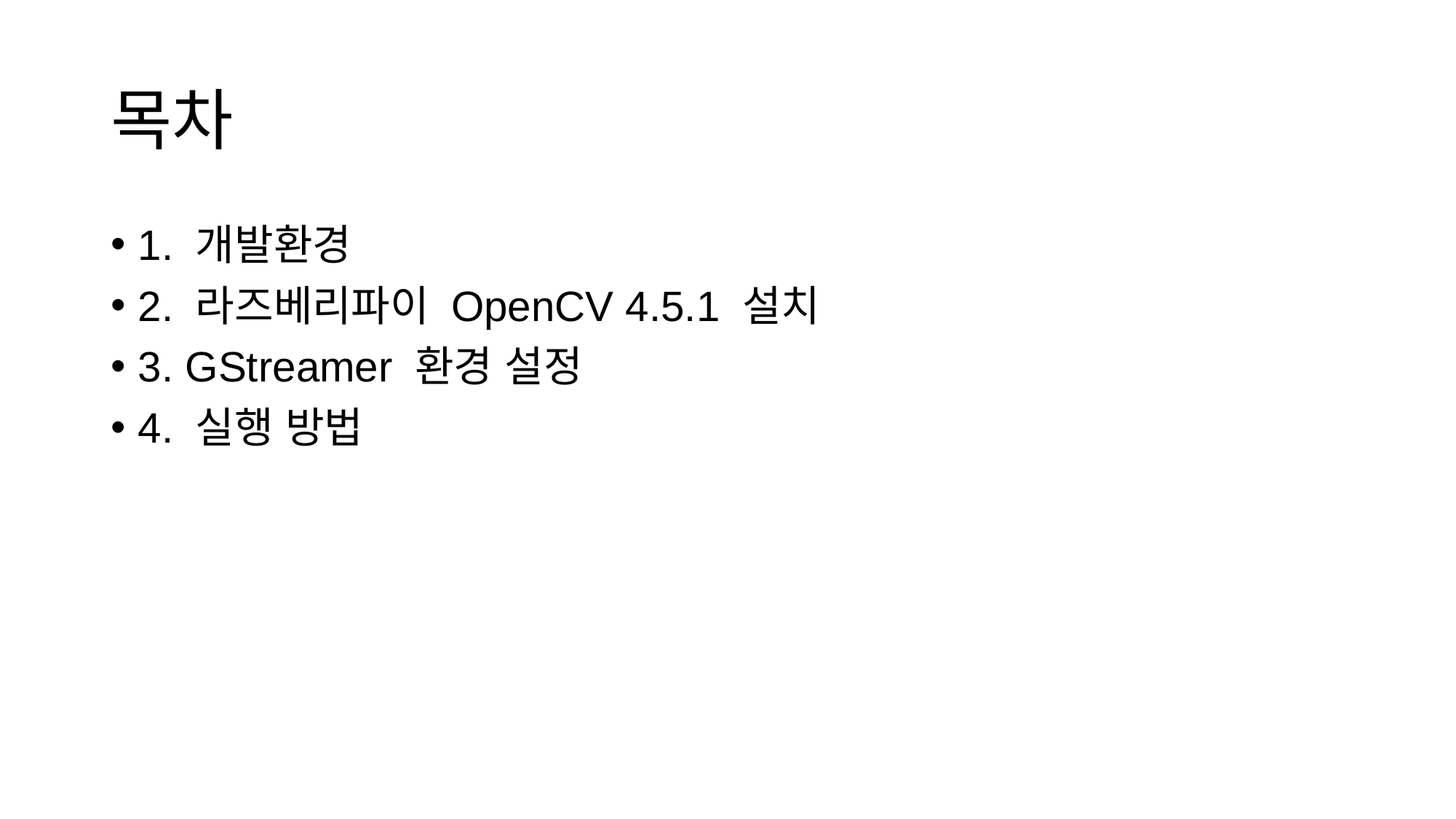

# 목차
1. 개발환경
2. 라즈베리파이 OpenCV 4.5.1 설치
3. GStreamer 환경 설정
4. 실행 방법